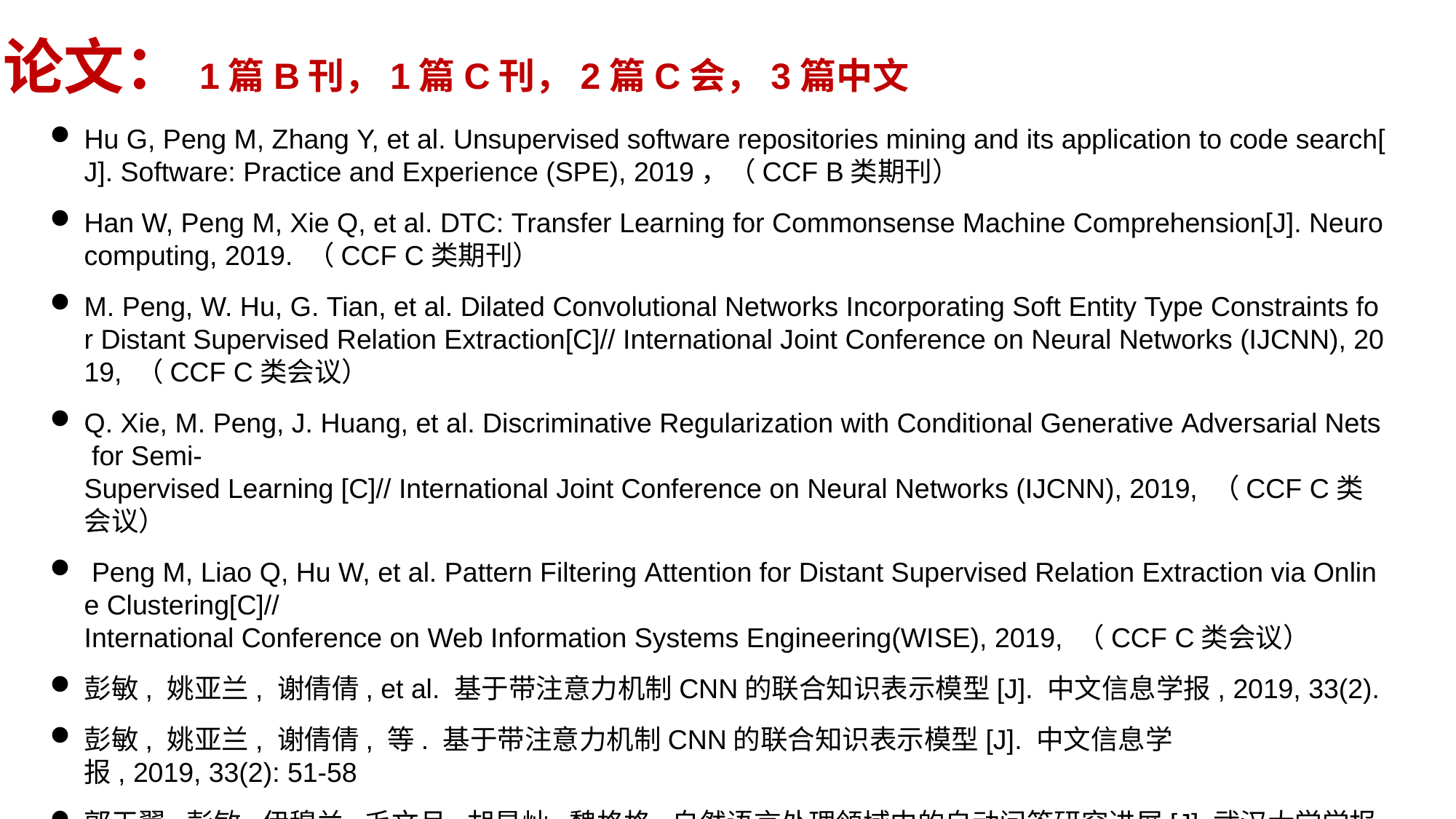

论文：1篇B刊，1篇C刊，2篇C会，3篇中文
Hu G, Peng M, Zhang Y, et al. Unsupervised software repositories mining and its application to code search[J]. Software: Practice and Experience (SPE), 2019，（CCF B类期刊）
Han W, Peng M, Xie Q, et al. DTC: Transfer Learning for Commonsense Machine Comprehension[J]. Neurocomputing, 2019. （CCF C类期刊）
M. Peng, W. Hu, G. Tian, et al. Dilated Convolutional Networks Incorporating Soft Entity Type Constraints for Distant Supervised Relation Extraction[C]// International Joint Conference on Neural Networks (IJCNN), 2019, （CCF C类会议）
Q. Xie, M. Peng, J. Huang, et al. Discriminative Regularization with Conditional Generative Adversarial Nets for Semi-Supervised Learning [C]// International Joint Conference on Neural Networks (IJCNN), 2019, （CCF C类会议）
 Peng M, Liao Q, Hu W, et al. Pattern Filtering Attention for Distant Supervised Relation Extraction via Online Clustering[C]//International Conference on Web Information Systems Engineering(WISE), 2019, （CCF C类会议）
彭敏, 姚亚兰, 谢倩倩, et al. 基于带注意力机制CNN的联合知识表示模型[J]. 中文信息学报, 2019, 33(2).
彭敏, 姚亚兰, 谢倩倩, 等. 基于带注意力机制CNN的联合知识表示模型[J]. 中文信息学报, 2019, 33(2): 51-58
郭天翼,彭敏,伊穆兰,毛文月,胡星灿,魏格格.自然语言处理领域中的自动问答研究进展[J].武汉大学学报(理学版),2019(05):417-426.